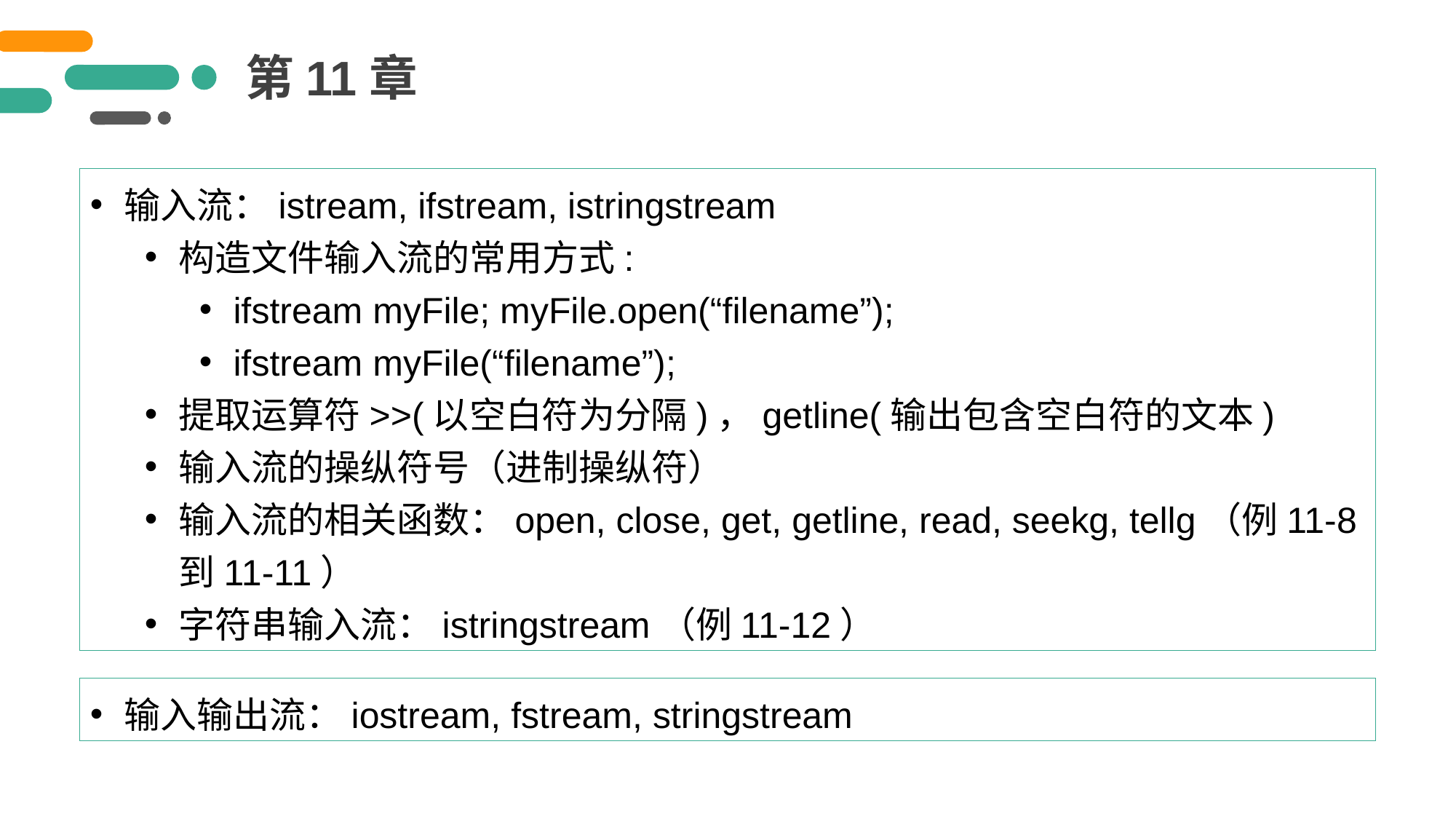

第11章
输入流：istream, ifstream, istringstream
构造文件输入流的常用方式:
ifstream myFile; myFile.open(“filename”);
ifstream myFile(“filename”);
提取运算符>>(以空白符为分隔)，getline(输出包含空白符的文本)
输入流的操纵符号（进制操纵符）
输入流的相关函数：open, close, get, getline, read, seekg, tellg（例11-8到11-11）
字符串输入流：istringstream（例11-12）
输入输出流：iostream, fstream, stringstream